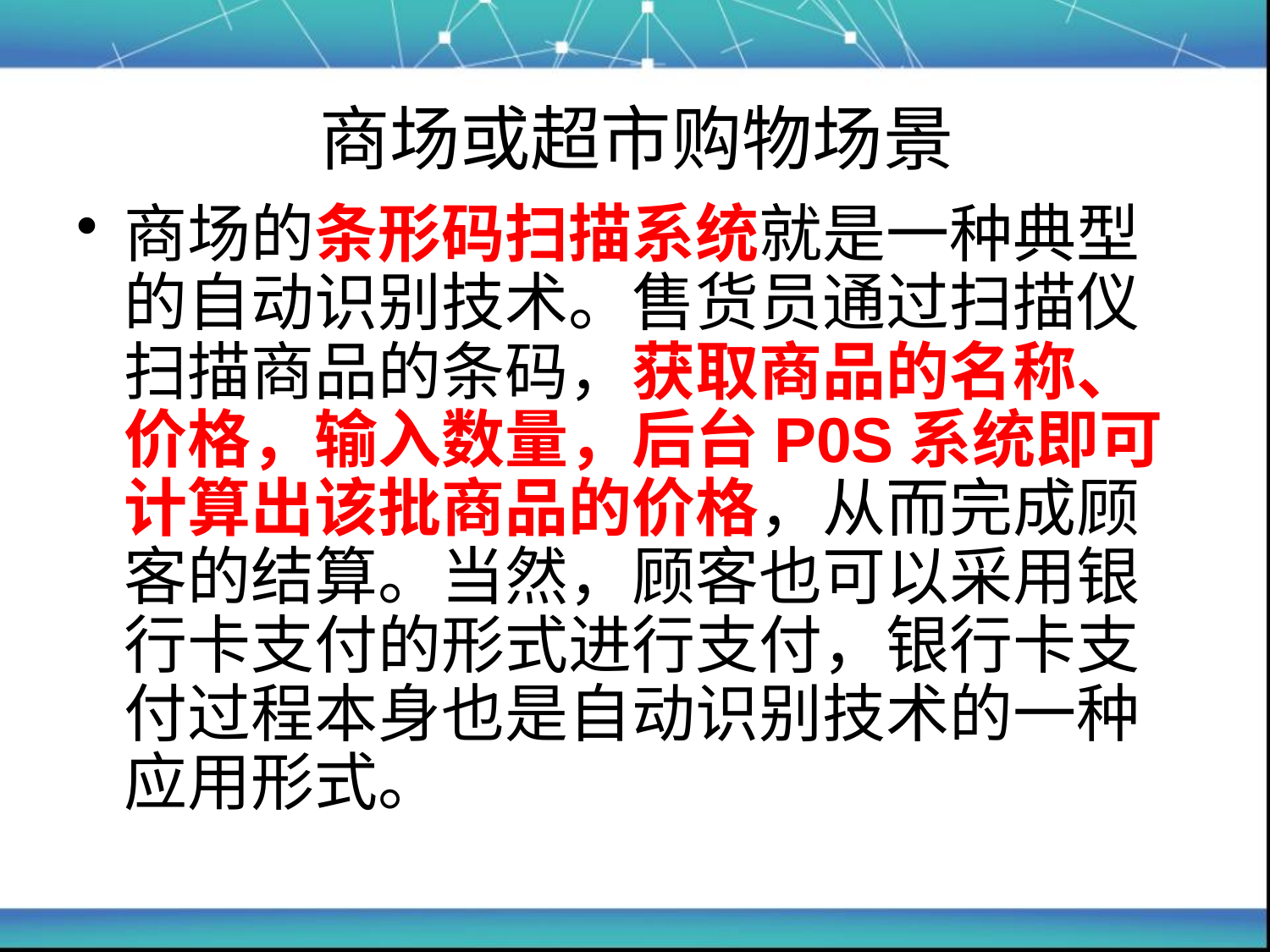

# 商场或超市购物场景
商场的条形码扫描系统就是一种典型的自动识别技术。售货员通过扫描仪扫描商品的条码，获取商品的名称、价格，输入数量，后台P0S系统即可计算出该批商品的价格，从而完成顾客的结算。当然，顾客也可以采用银行卡支付的形式进行支付，银行卡支付过程本身也是自动识别技术的一种应用形式。
34